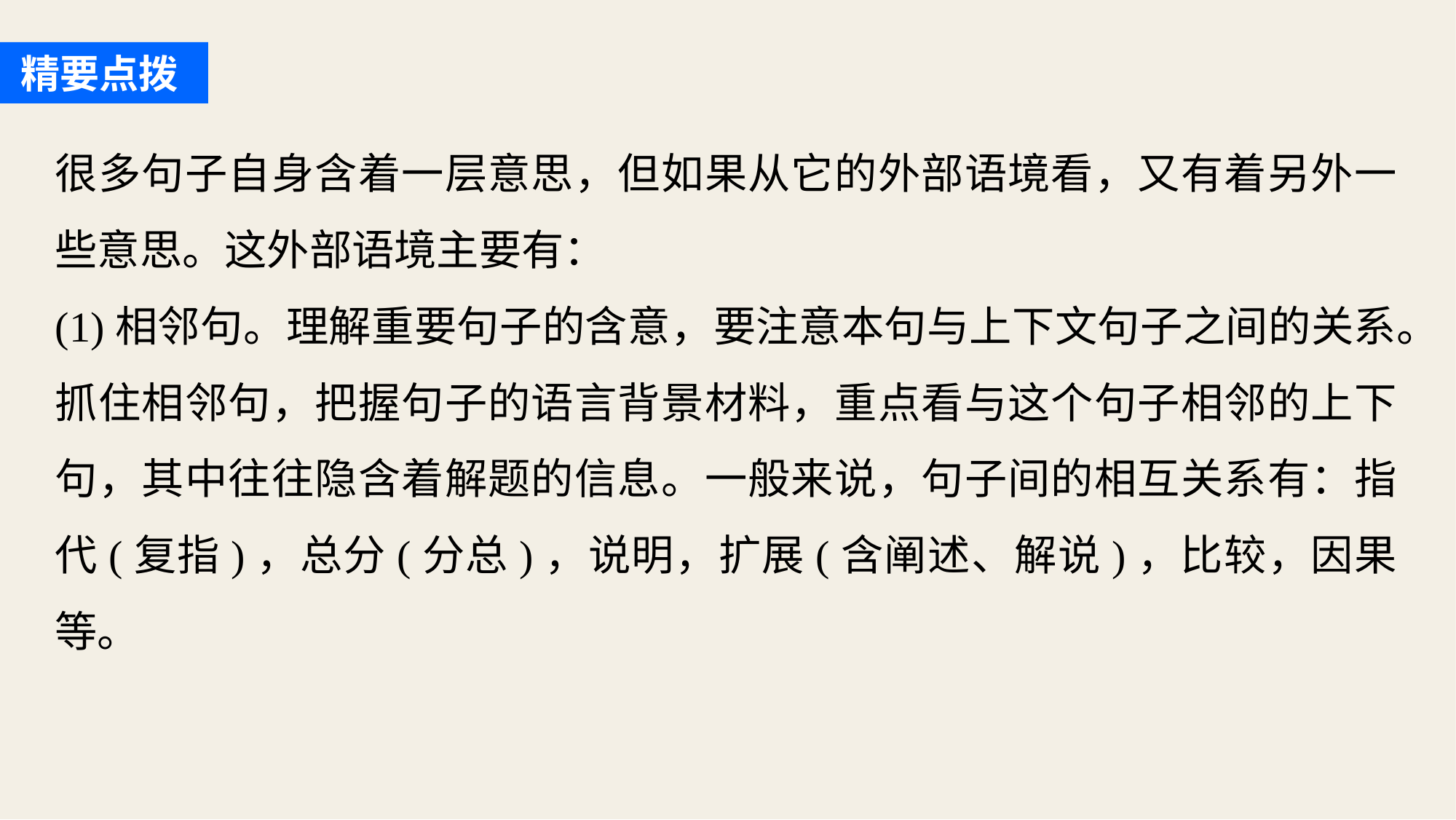

精要点拨
很多句子自身含着一层意思，但如果从它的外部语境看，又有着另外一些意思。这外部语境主要有：
(1)相邻句。理解重要句子的含意，要注意本句与上下文句子之间的关系。抓住相邻句，把握句子的语言背景材料，重点看与这个句子相邻的上下句，其中往往隐含着解题的信息。一般来说，句子间的相互关系有：指代(复指)，总分(分总)，说明，扩展(含阐述、解说)，比较，因果等。